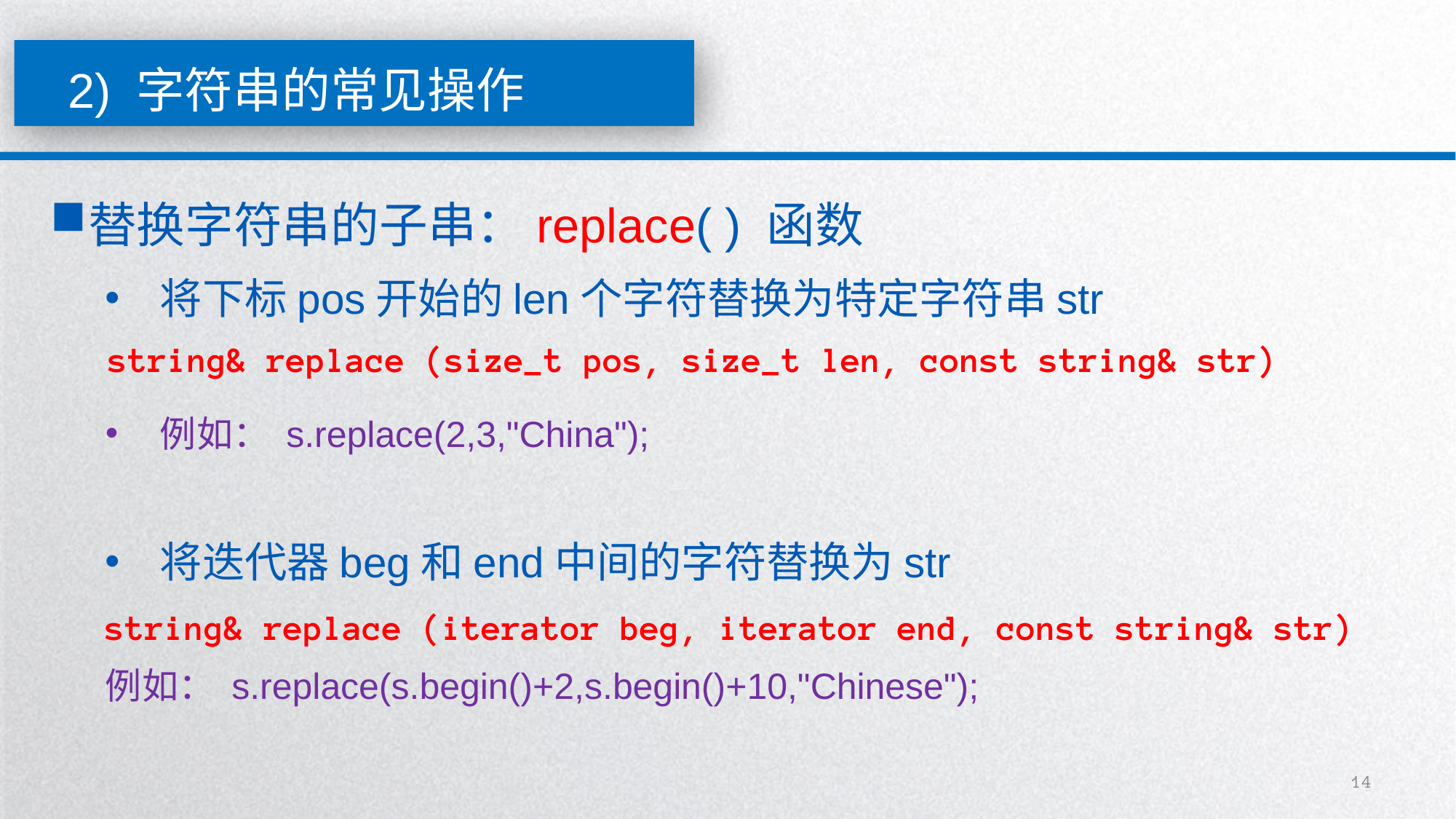

2) 字符串的常见操作
替换字符串的子串：replace( ) 函数
将下标pos开始的len个字符替换为特定字符串str

例如： s.replace(2,3,"China");

将迭代器beg和end中间的字符替换为str
string& replace (iterator beg, iterator end, const string& str)
例如： s.replace(s.begin()+2,s.begin()+10,"Chinese");
string& replace (size_t pos, size_t len, const string& str)
14